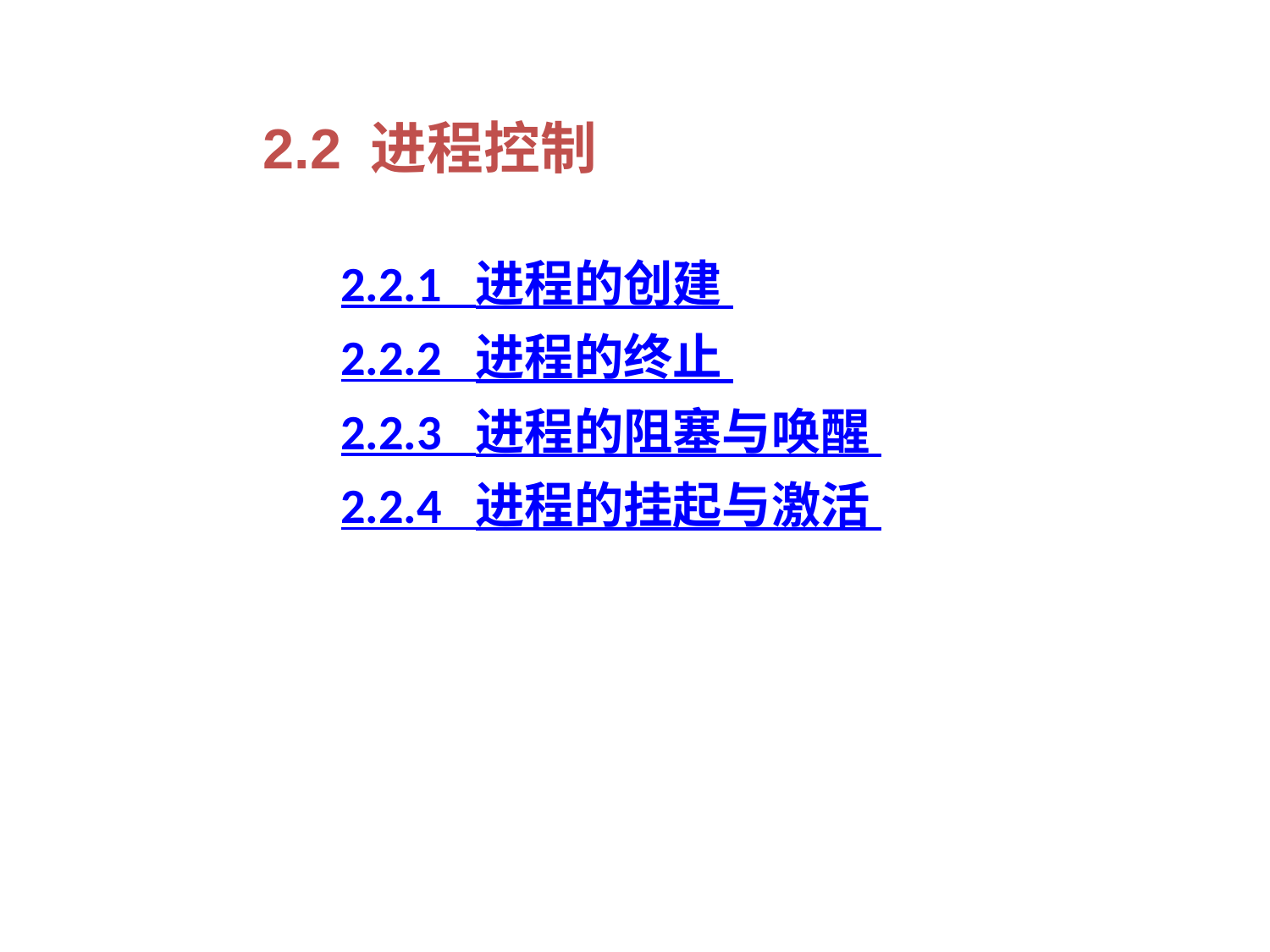

2.2 进程控制
2.2.1   进程的创建
2.2.2   进程的终止
2.2.3   进程的阻塞与唤醒
2.2.4   进程的挂起与激活